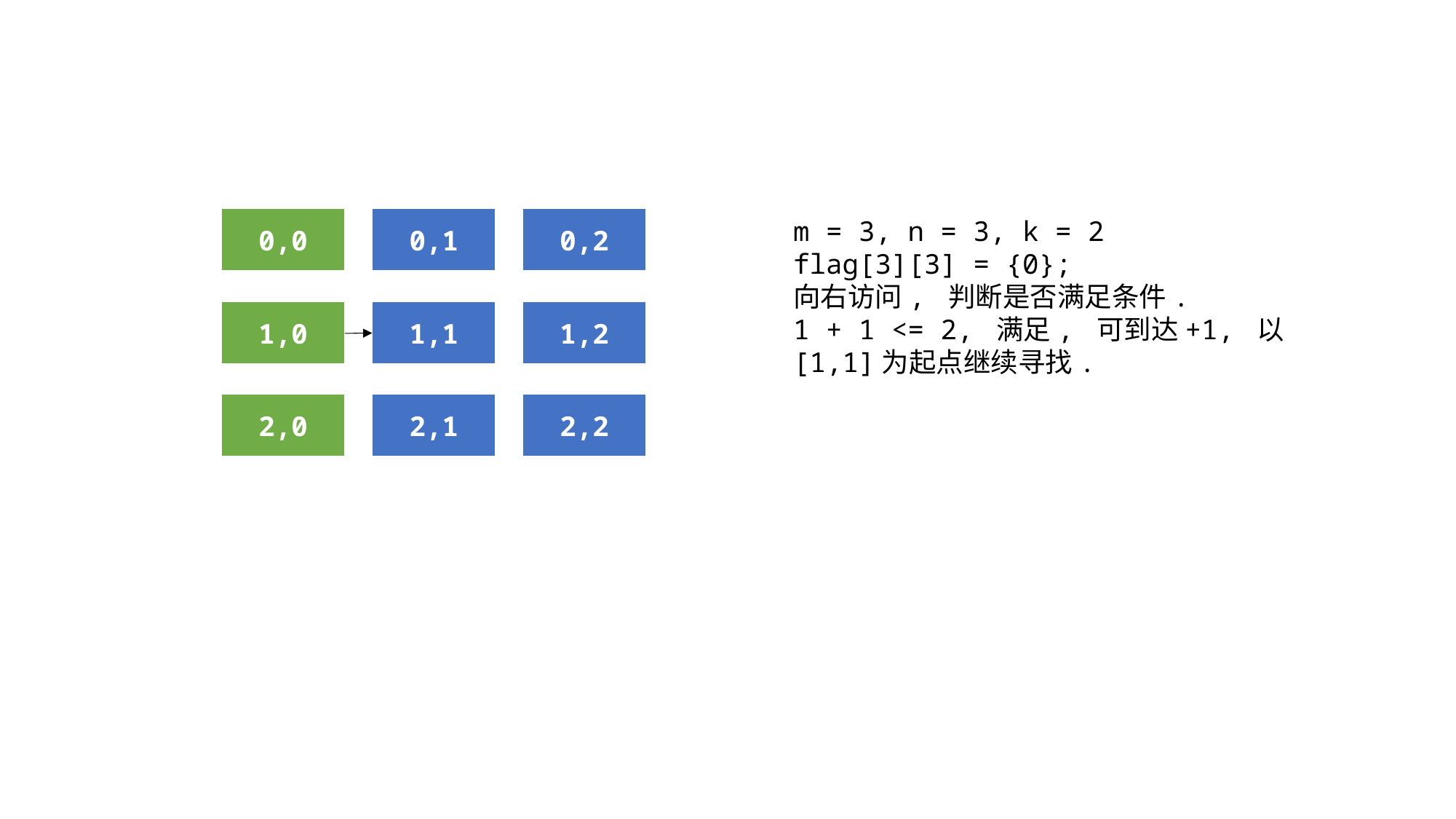

| 0,0 |
| --- |
| 0,1 |
| --- |
| 0,2 |
| --- |
m = 3, n = 3, k = 2
flag[3][3] = {0};
向右访问, 判断是否满足条件.
1 + 1 <= 2, 满足, 可到达+1, 以[1,1]为起点继续寻找.
| 1,0 |
| --- |
| 1,1 |
| --- |
| 1,2 |
| --- |
| 2,0 |
| --- |
| 2,1 |
| --- |
| 2,2 |
| --- |